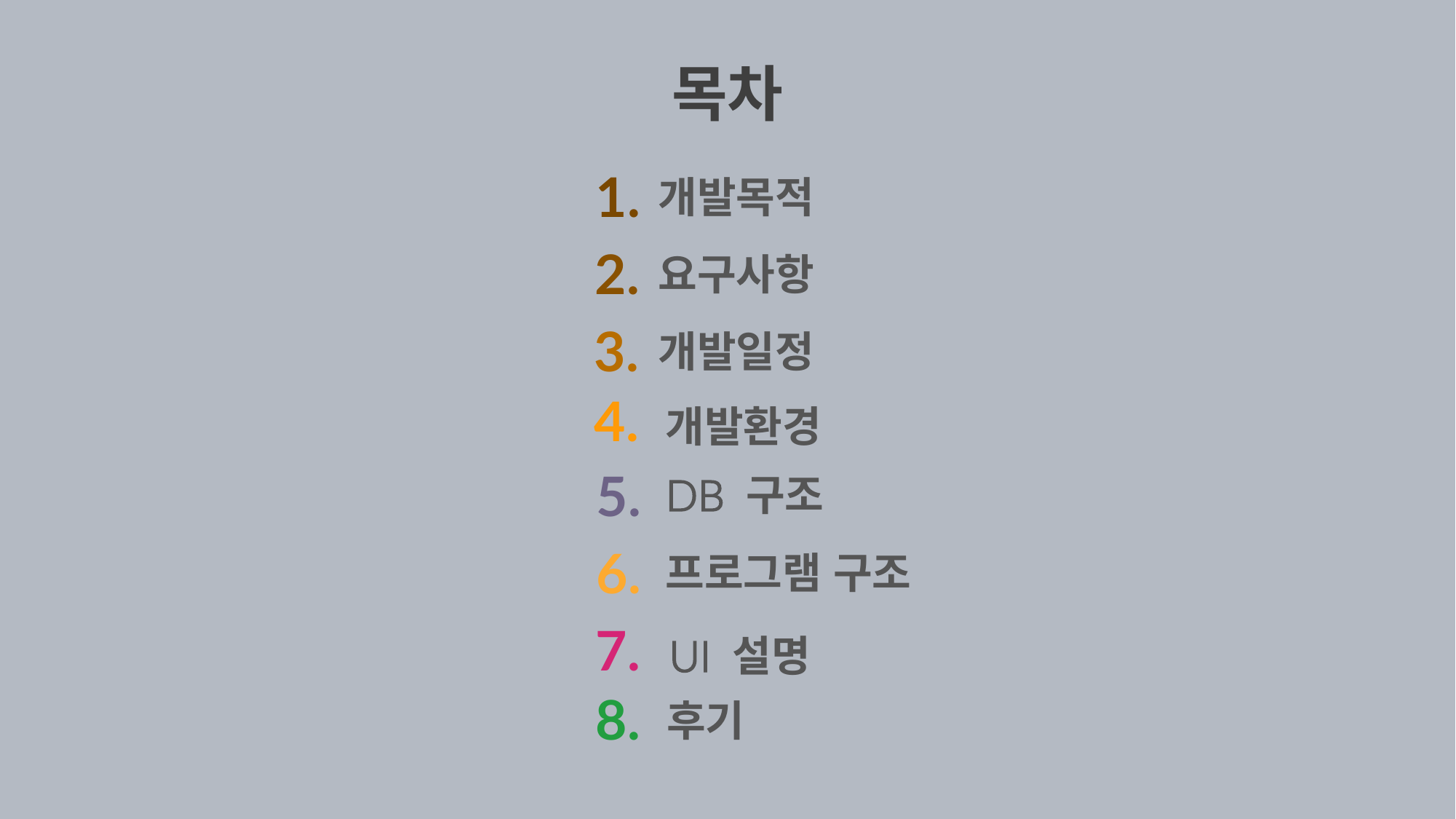

목차
1.
개발목적
2.
요구사항
3.
개발일정
4.
개발환경
5.
DB 구조
6.
프로그램 구조
7.
UI 설명
8.
후기